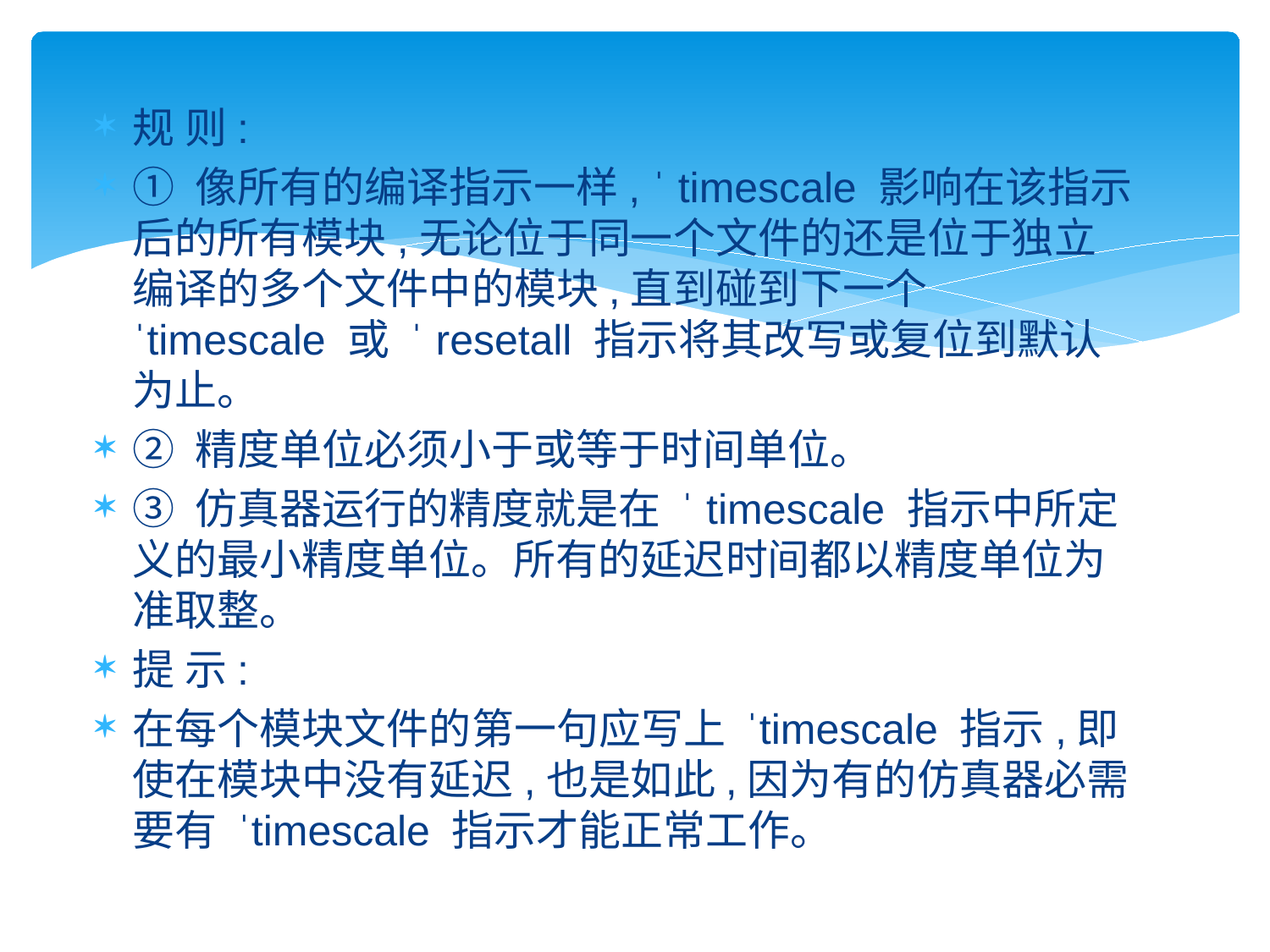

#
规 则:
① 像所有的编译指示一样, ˈ timescale 影响在该指示后的所有模块,无论位于同一个文件的还是位于独立编译的多个文件中的模块,直到碰到下一个 ˈtimescale 或 ˈ resetall 指示将其改写或复位到默认为止。
② 精度单位必须小于或等于时间单位。
③ 仿真器运行的精度就是在 ˈ timescale 指示中所定义的最小精度单位。所有的延迟时间都以精度单位为准取整。
提 示:
在每个模块文件的第一句应写上 ˈtimescale 指示,即使在模块中没有延迟,也是如此,因为有的仿真器必需要有 ˈtimescale 指示才能正常工作。